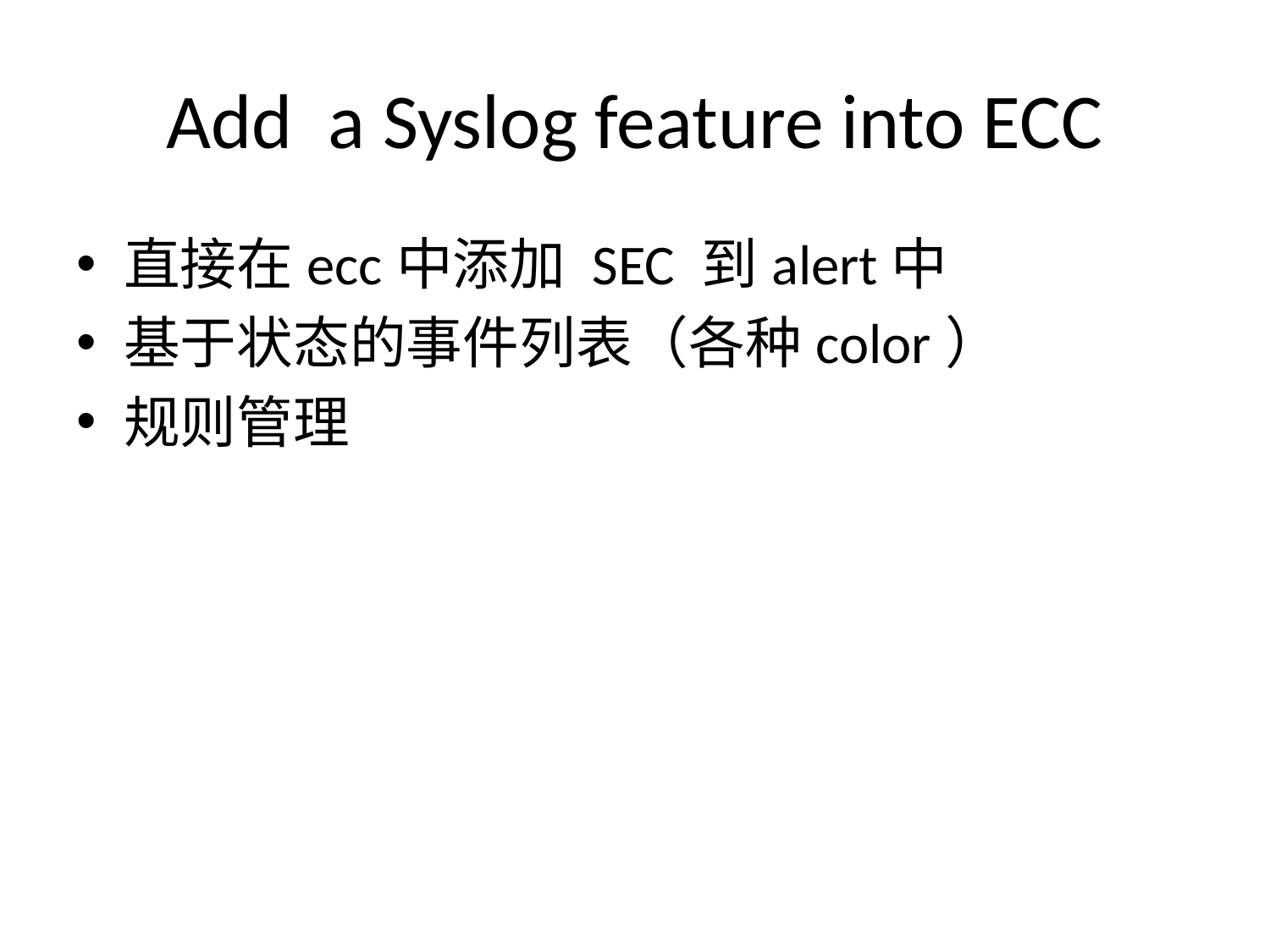

# Add  a Syslog feature into ECC
直接在ecc中添加 SEC 到alert中
基于状态的事件列表（各种color）
规则管理